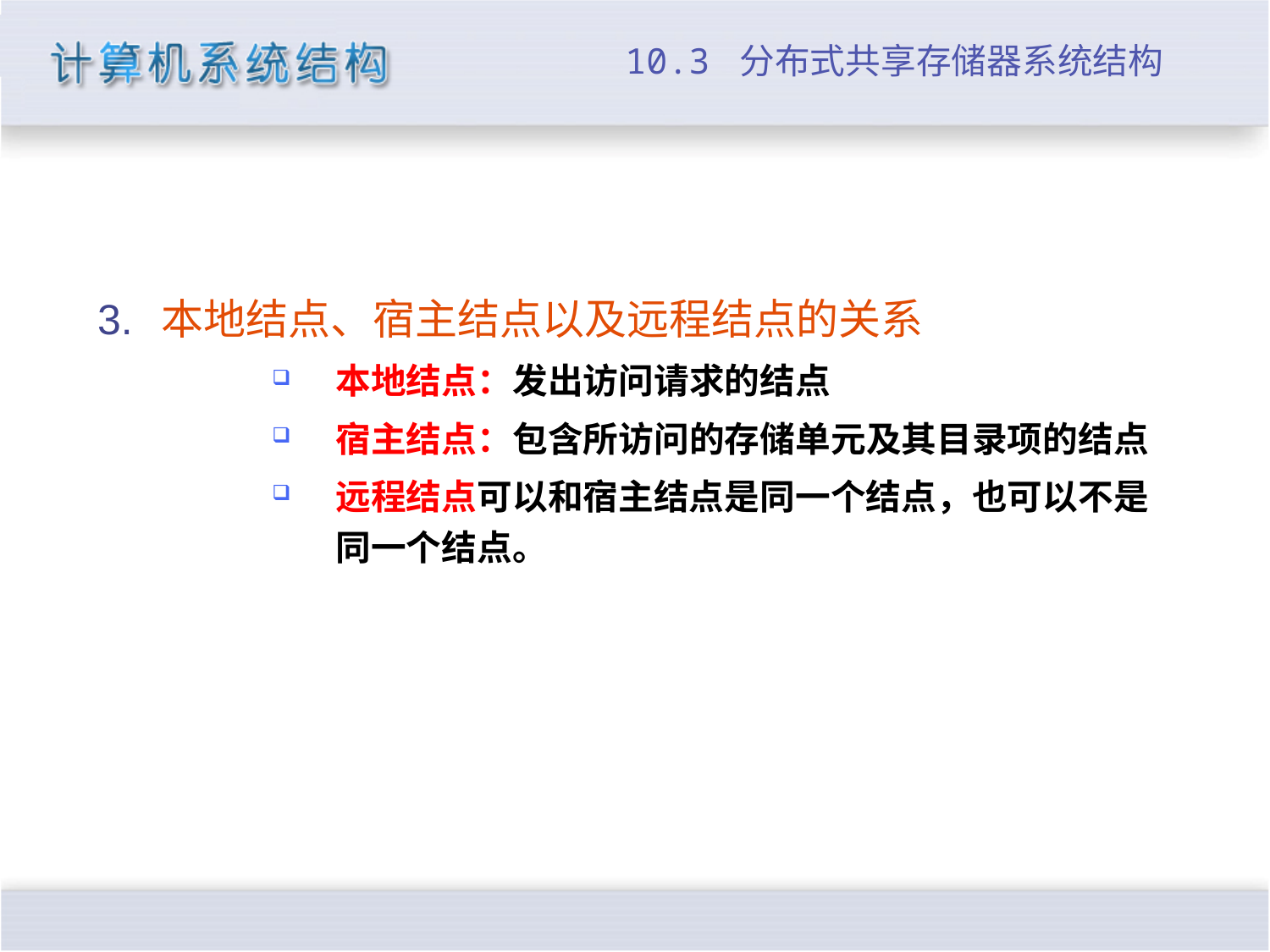

# 10.3 分布式共享存储器系统结构
本地结点、宿主结点以及远程结点的关系
本地结点：发出访问请求的结点
宿主结点：包含所访问的存储单元及其目录项的结点
远程结点可以和宿主结点是同一个结点，也可以不是同一个结点。